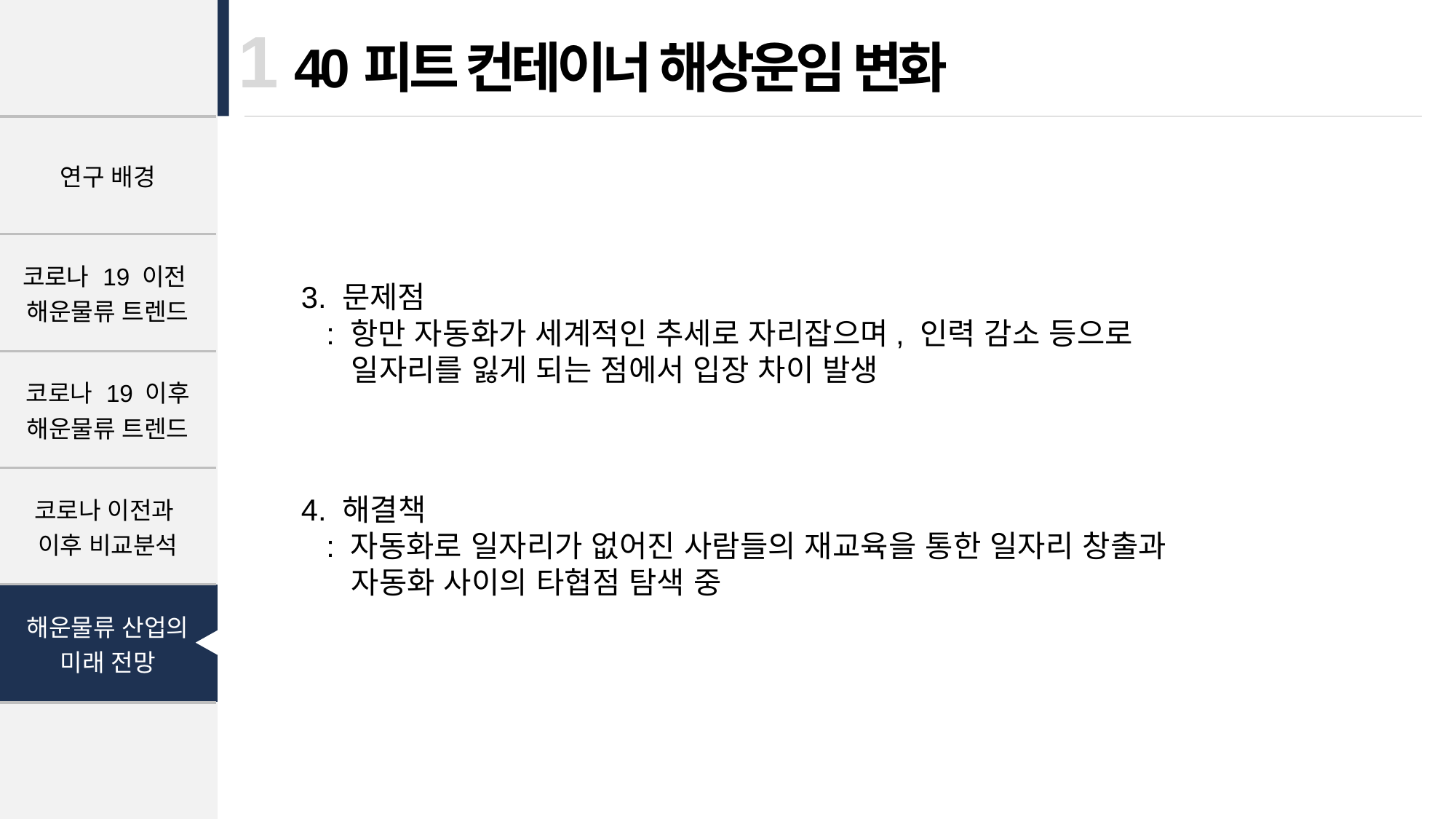

|  |
| --- |
| 연구 배경 |
| 코로나 19 이전 해운물류 트렌드 |
| 코로나 19 이후 해운물류 트렌드 |
| 코로나 이전과 이후 비교분석 |
| 해운물류 산업의 미래 전망 |
|  |

1
40피트 컨테이너 해상운임 변화
3. 문제점
   : 항만 자동화가 세계적인 추세로 자리잡으며, 인력 감소 등으로
     일자리를 잃게 되는 점에서 입장 차이 발생
4. 해결책
   : 자동화로 일자리가 없어진 사람들의 재교육을 통한 일자리 창출과
     자동화 사이의 타협점 탐색 중